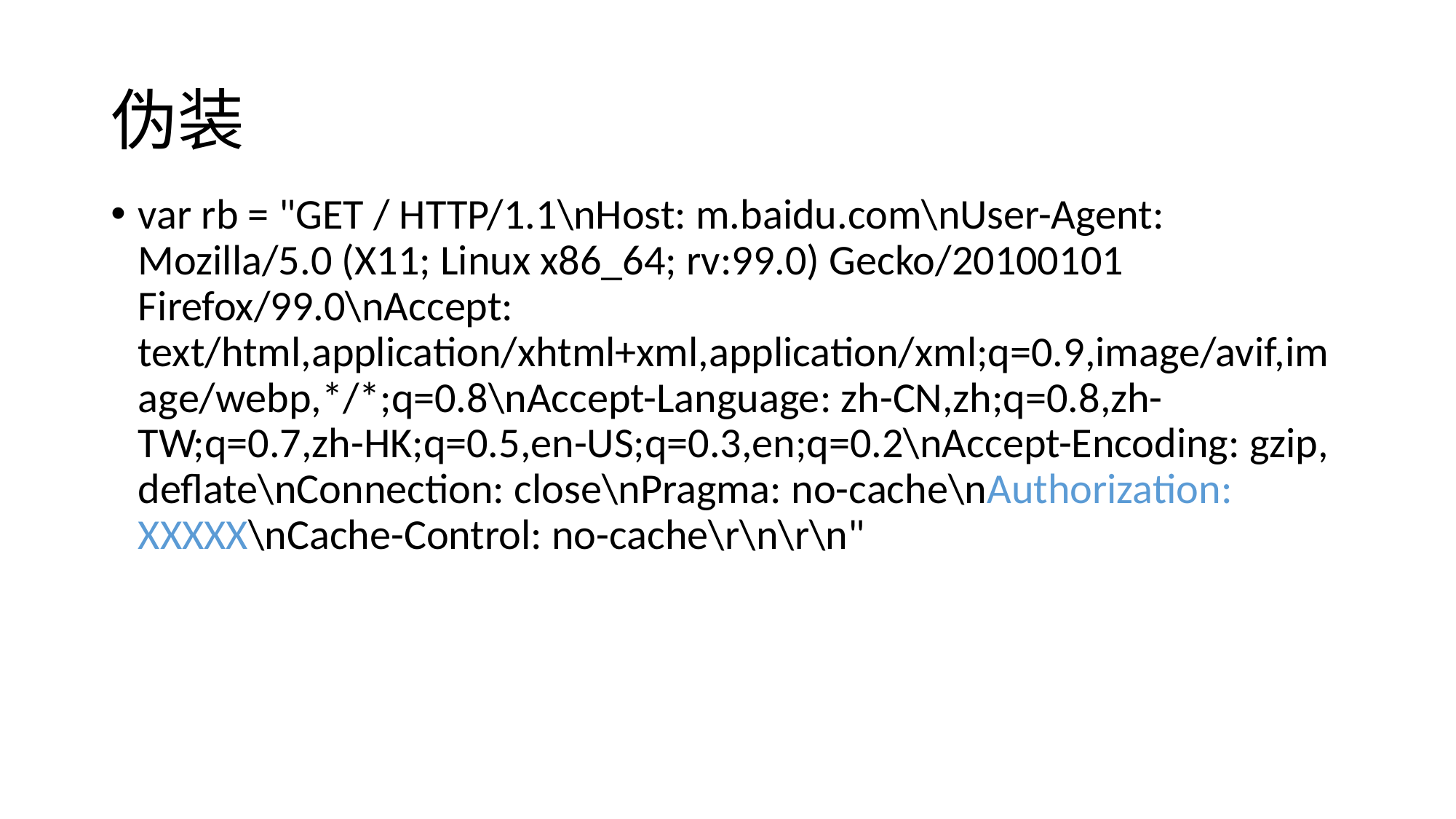

# 伪装
var rb = "GET / HTTP/1.1\nHost: m.baidu.com\nUser-Agent: Mozilla/5.0 (X11; Linux x86_64; rv:99.0) Gecko/20100101 Firefox/99.0\nAccept: text/html,application/xhtml+xml,application/xml;q=0.9,image/avif,image/webp,*/*;q=0.8\nAccept-Language: zh-CN,zh;q=0.8,zh-TW;q=0.7,zh-HK;q=0.5,en-US;q=0.3,en;q=0.2\nAccept-Encoding: gzip, deflate\nConnection: close\nPragma: no-cache\nAuthorization: XXXXX\nCache-Control: no-cache\r\n\r\n"